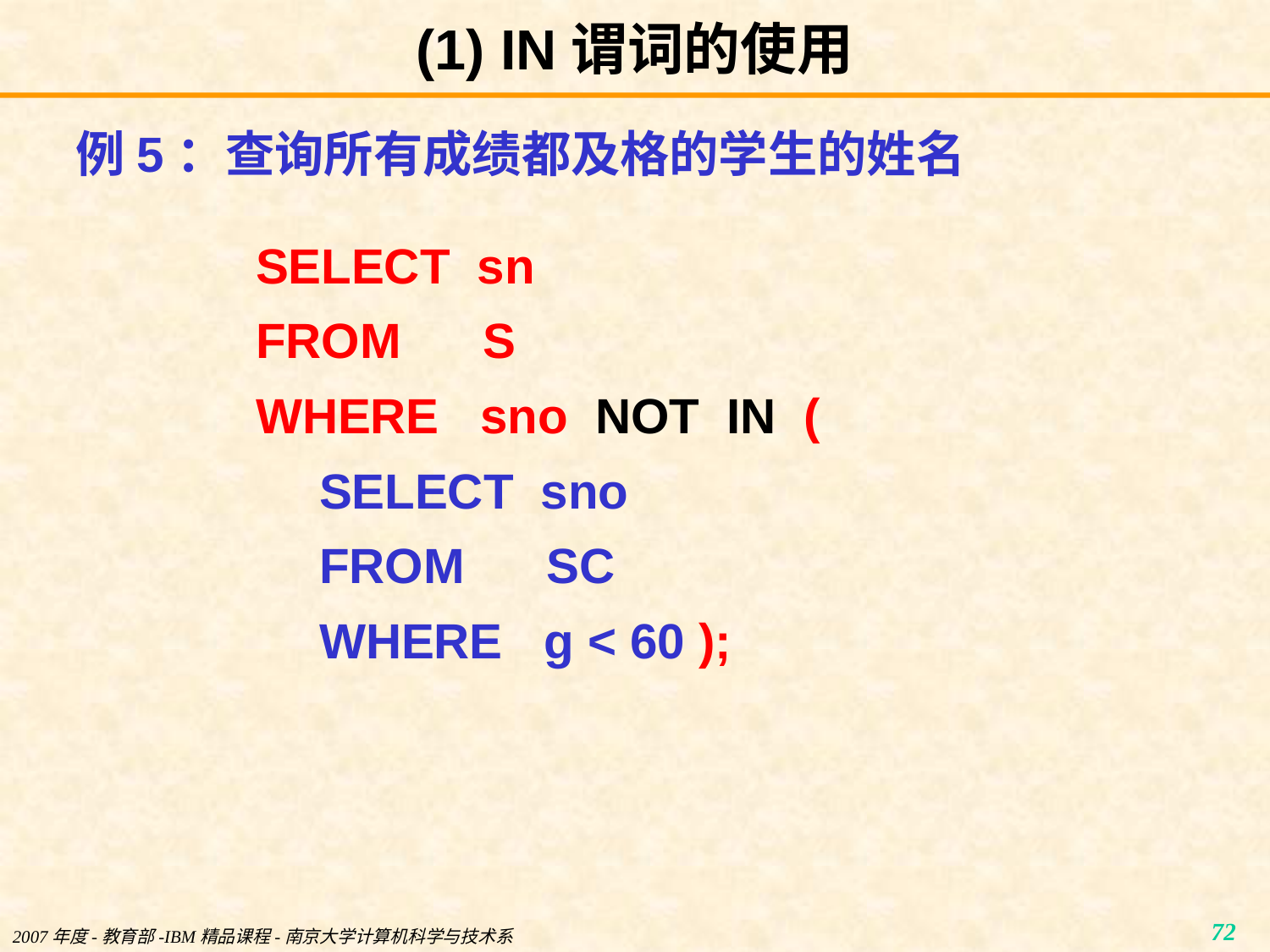

# (1) IN谓词的使用
例5：查询所有成绩都及格的学生的姓名
SELECT  sn
FROM      S
WHERE   sno  NOT  IN  (
SELECT  sno
FROM      SC
WHERE   g < 60 );
72
2007年度-教育部-IBM精品课程-南京大学计算机科学与技术系